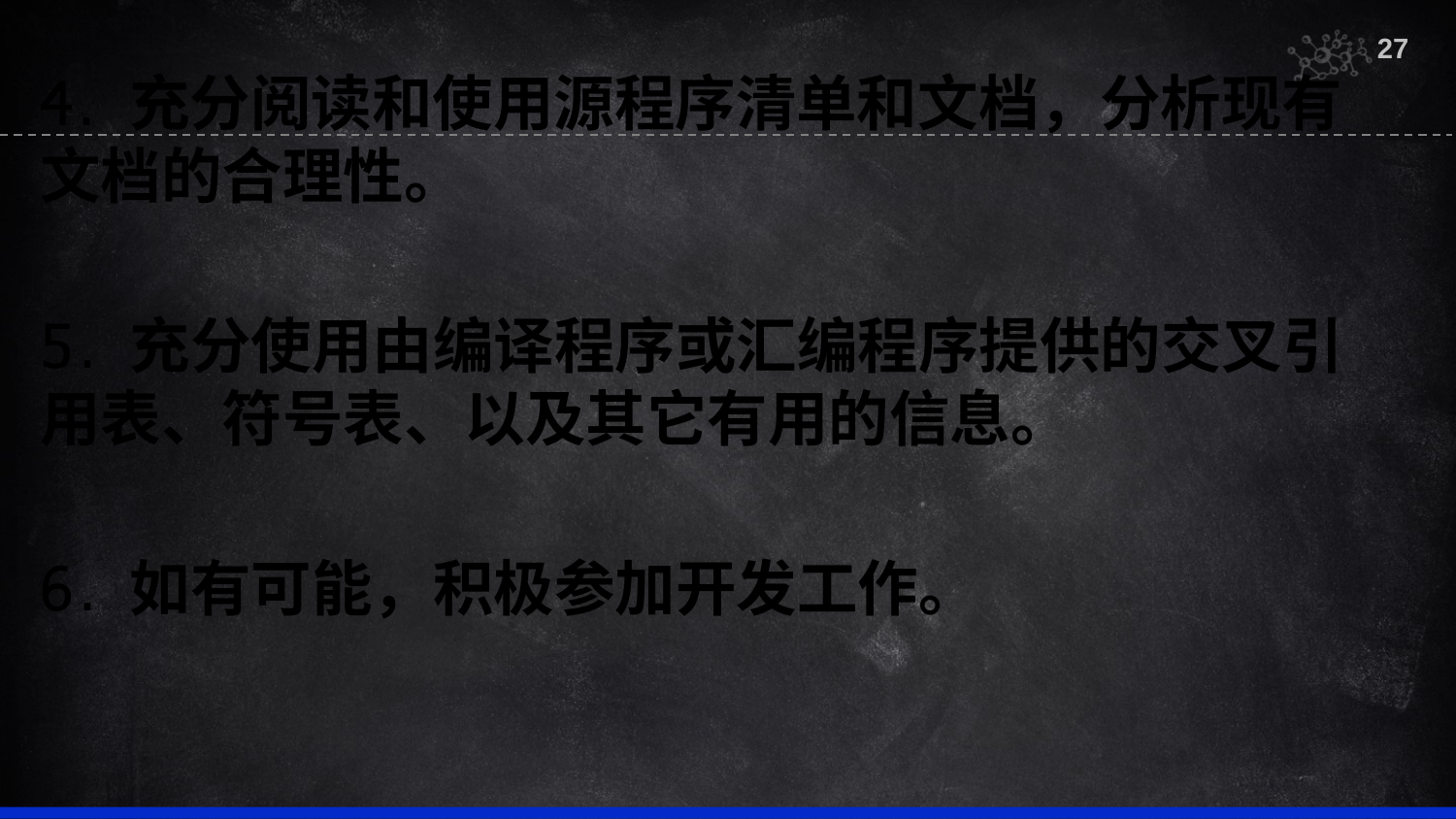

27
4. 充分阅读和使用源程序清单和文档，分析现有文档的合理性。

5. 充分使用由编译程序或汇编程序提供的交叉引用表、符号表、以及其它有用的信息。

6. 如有可能，积极参加开发工作。